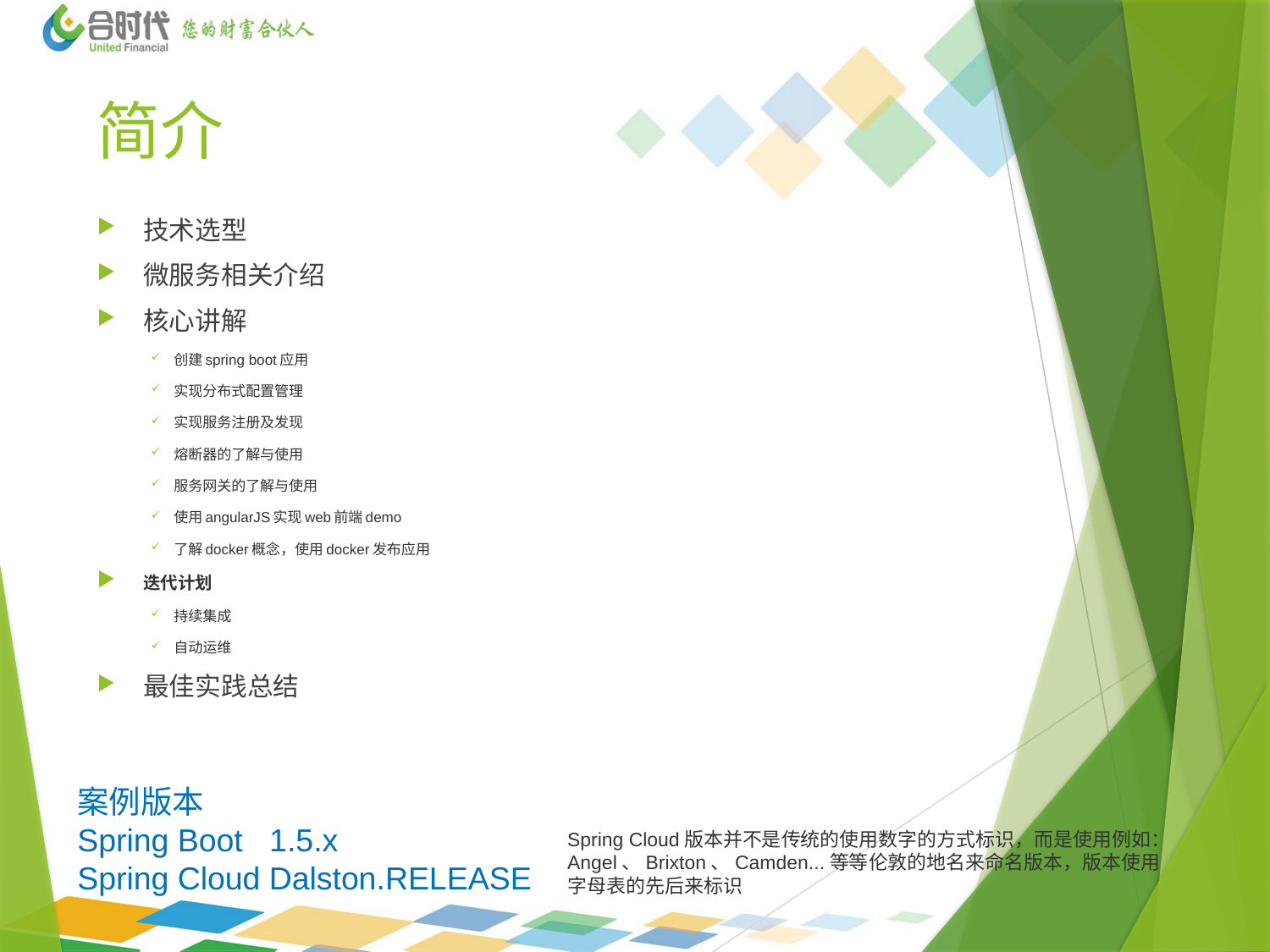

# 简介
技术选型
微服务相关介绍
核心讲解
创建spring boot应用
实现分布式配置管理
实现服务注册及发现
熔断器的了解与使用
服务网关的了解与使用
使用angularJS实现web前端demo
了解docker概念，使用docker发布应用
迭代计划
持续集成
自动运维
最佳实践总结

案例版本
Spring Boot   1.5.x
Spring Cloud Dalston.RELEASE
Spring Cloud版本并不是传统的使用数字的方式标识，而是使用例如：Angel、Brixton、Camden...等等伦敦的地名来命名版本，版本使用字母表的先后来标识